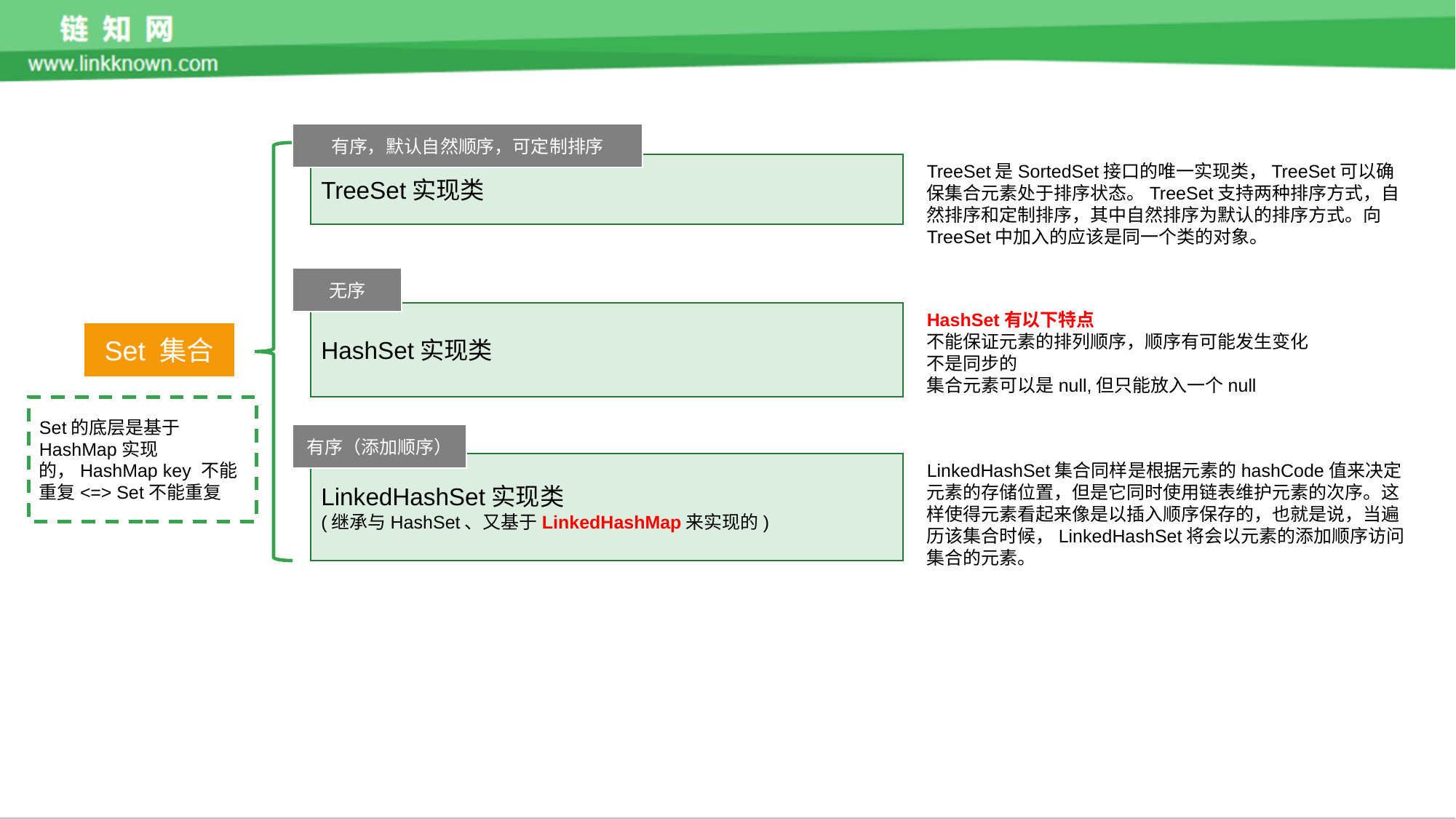

有序，默认自然顺序，可定制排序

TreeSet实现类
TreeSet是SortedSet接口的唯一实现类，TreeSet可以确保集合元素处于排序状态。TreeSet支持两种排序方式，自然排序和定制排序，其中自然排序为默认的排序方式。向 TreeSet中加入的应该是同一个类的对象。
无序
HashSet实现类
HashSet有以下特点
不能保证元素的排列顺序，顺序有可能发生变化
不是同步的
集合元素可以是null,但只能放入一个null
Set 集合
Set的底层是基于HashMap实现的，HashMap key 不能重复<=> Set不能重复
有序（添加顺序）
LinkedHashSet实现类
(继承与HashSet、又基于LinkedHashMap来实现的)
LinkedHashSet集合同样是根据元素的hashCode值来决定元素的存储位置，但是它同时使用链表维护元素的次序。这样使得元素看起来像是以插入顺序保存的，也就是说，当遍历该集合时候，LinkedHashSet将会以元素的添加顺序访问集合的元素。